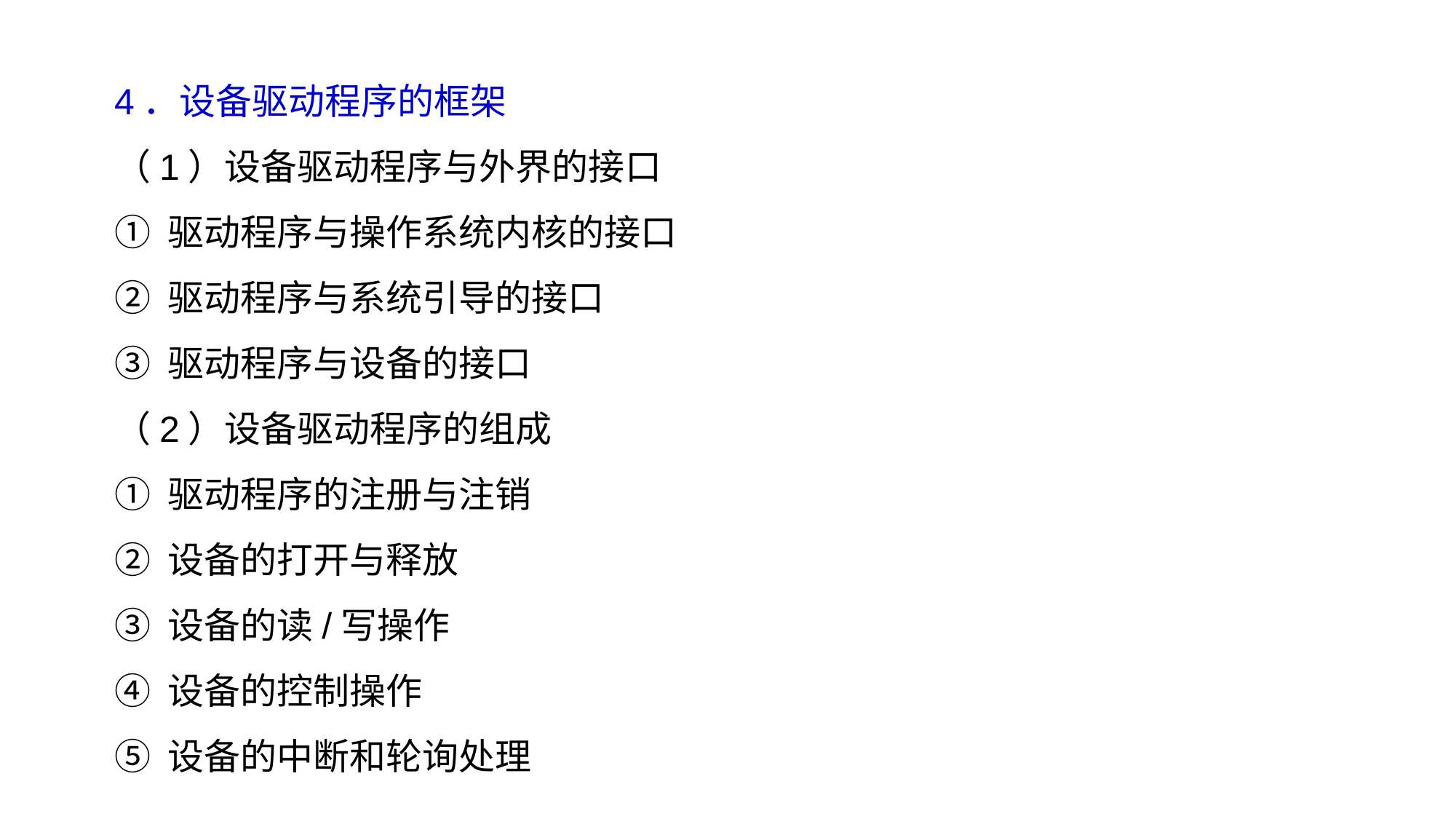

4．设备驱动程序的框架
（1）设备驱动程序与外界的接口
① 驱动程序与操作系统内核的接口
② 驱动程序与系统引导的接口
③ 驱动程序与设备的接口
（2）设备驱动程序的组成
① 驱动程序的注册与注销
② 设备的打开与释放
③ 设备的读/写操作
④ 设备的控制操作
⑤ 设备的中断和轮询处理